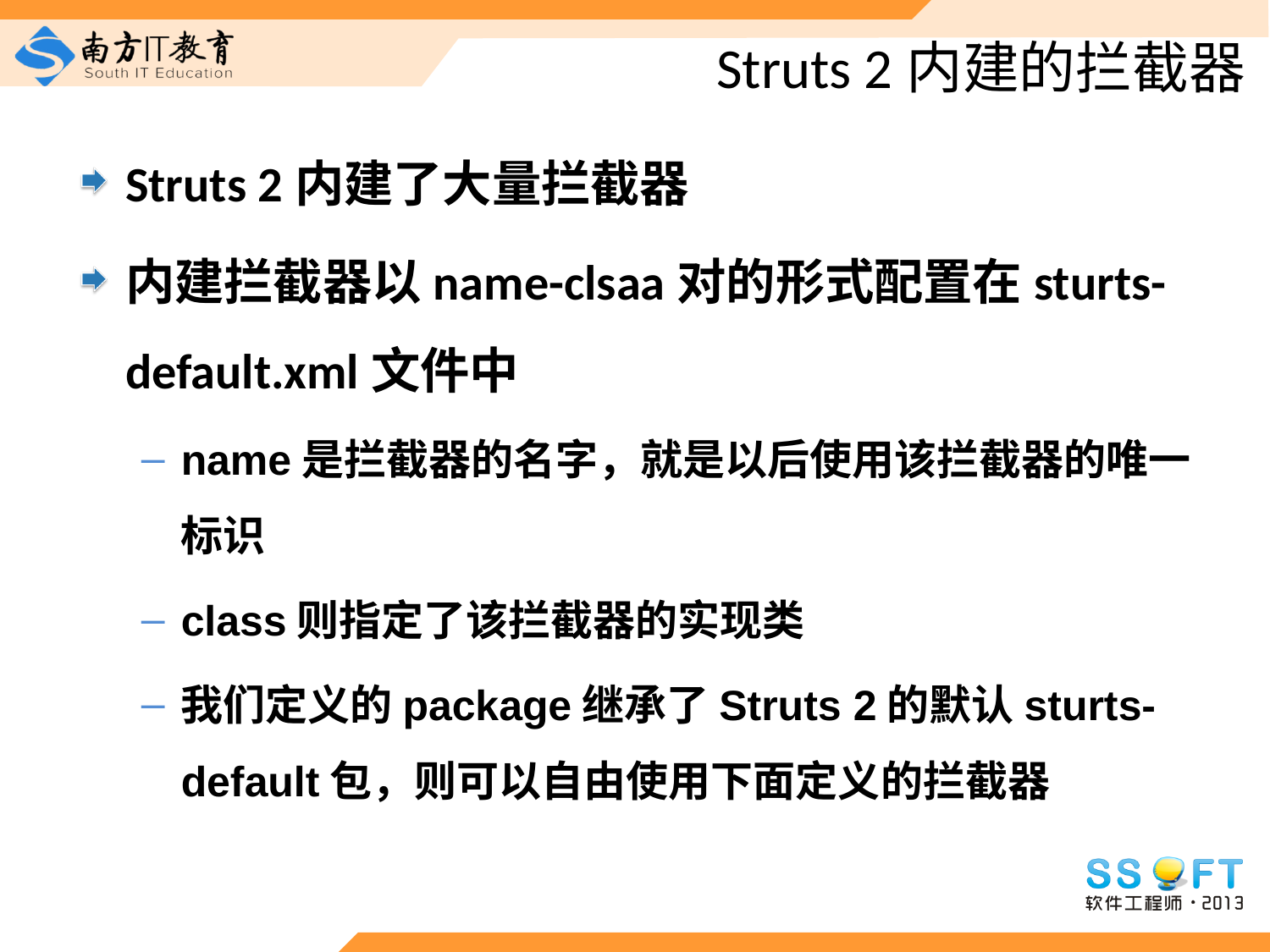

# Struts 2内建的拦截器
Struts 2内建了大量拦截器
内建拦截器以name-clsaa对的形式配置在sturts-default.xml文件中
name是拦截器的名字，就是以后使用该拦截器的唯一标识
class则指定了该拦截器的实现类
我们定义的package继承了Struts 2的默认sturts-default包，则可以自由使用下面定义的拦截器